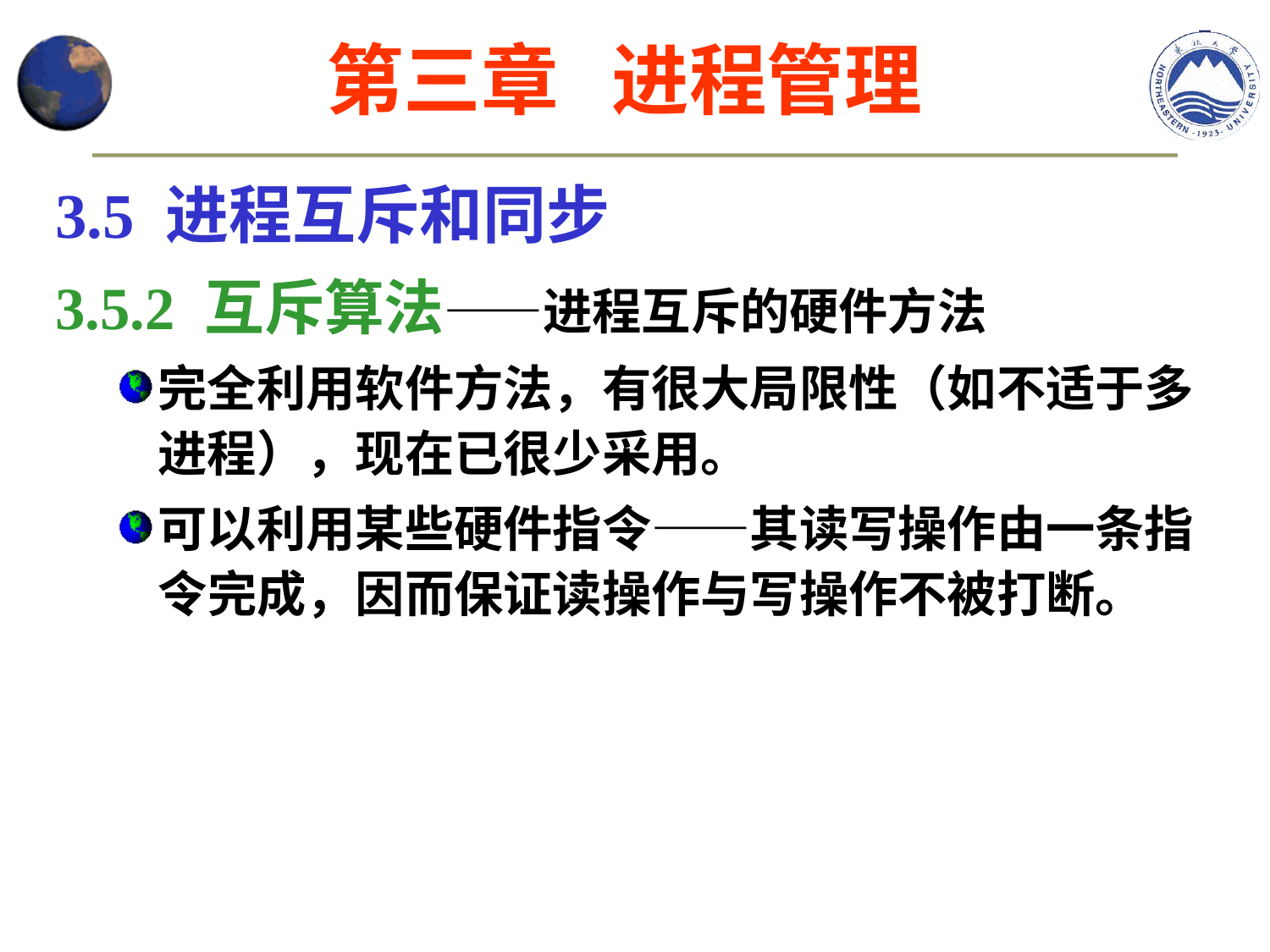

第三章   进程管理
3.5 进程互斥和同步
3.5.2 互斥算法——进程互斥的硬件方法
完全利用软件方法，有很大局限性（如不适于多进程），现在已很少采用。
可以利用某些硬件指令——其读写操作由一条指令完成，因而保证读操作与写操作不被打断。